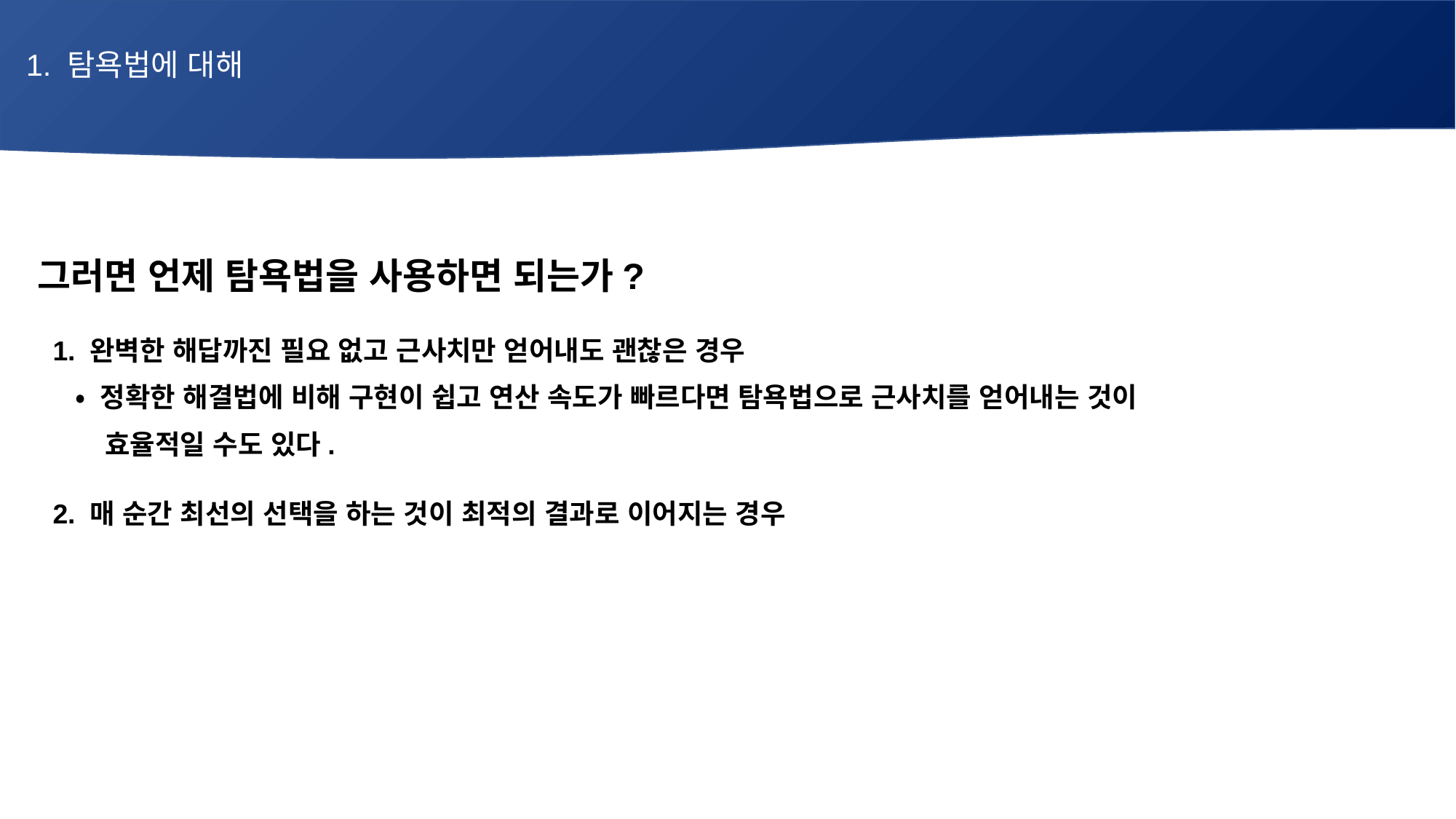

1. 탐욕법에 대해
# 매주 1 과제 LV2
그러면 언제 탐욕법을 사용하면 되는가?

  1. 완벽한 해답까진 필요 없고 근사치만 얻어내도 괜찮은 경우
     • 정확한 해결법에 비해 구현이 쉽고 연산 속도가 빠르다면 탐욕법으로 근사치를 얻어내는 것이
        효율적일 수도 있다.

  2. 매 순간 최선의 선택을 하는 것이 최적의 결과로 이어지는 경우